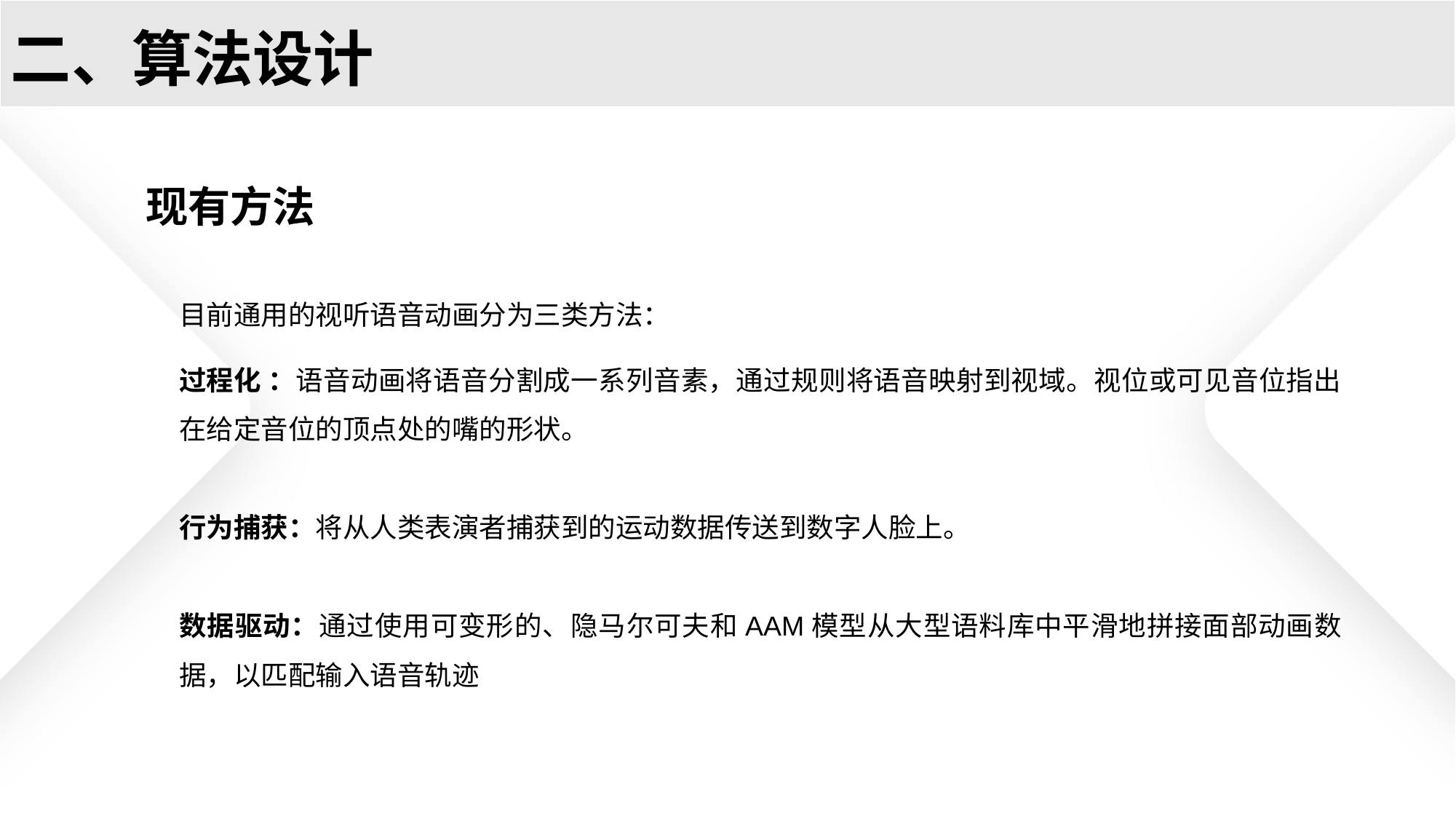

二、算法设计
现有方法
目前通用的视听语音动画分为三类方法：
过程化 ：语音动画将语音分割成一系列音素，通过规则将语音映射到视域。视位或可见音位指出在给定音位的顶点处的嘴的形状。

行为捕获：将从人类表演者捕获到的运动数据传送到数字人脸上。

数据驱动：通过使用可变形的、隐马尔可夫和AAM模型从大型语料库中平滑地拼接面部动画数据，以匹配输入语音轨迹